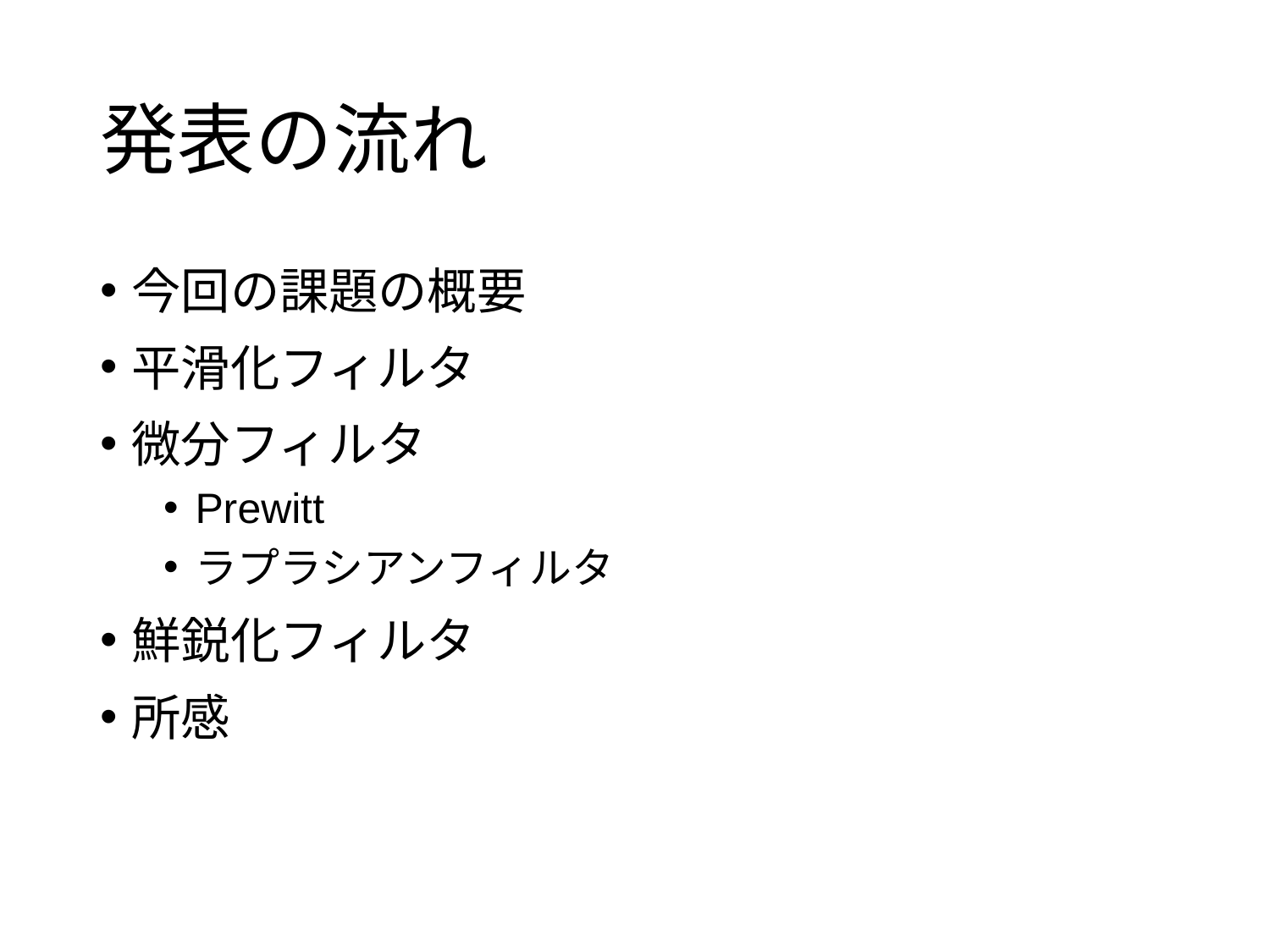

# 発表の流れ
今回の課題の概要
平滑化フィルタ
微分フィルタ
Prewitt
ラプラシアンフィルタ
鮮鋭化フィルタ
所感